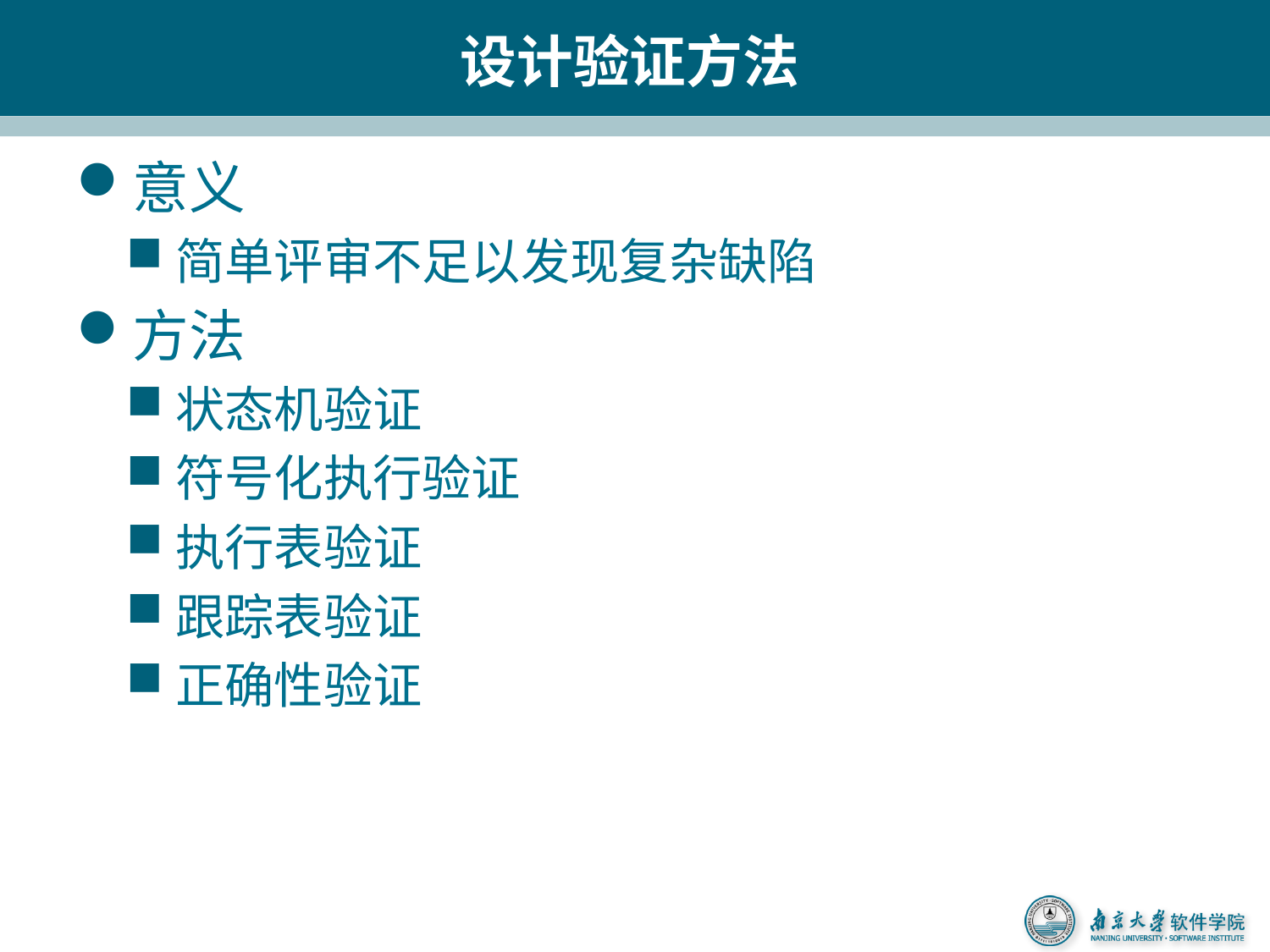

# 设计验证方法
意义
简单评审不足以发现复杂缺陷
方法
状态机验证
符号化执行验证
执行表验证
跟踪表验证
正确性验证